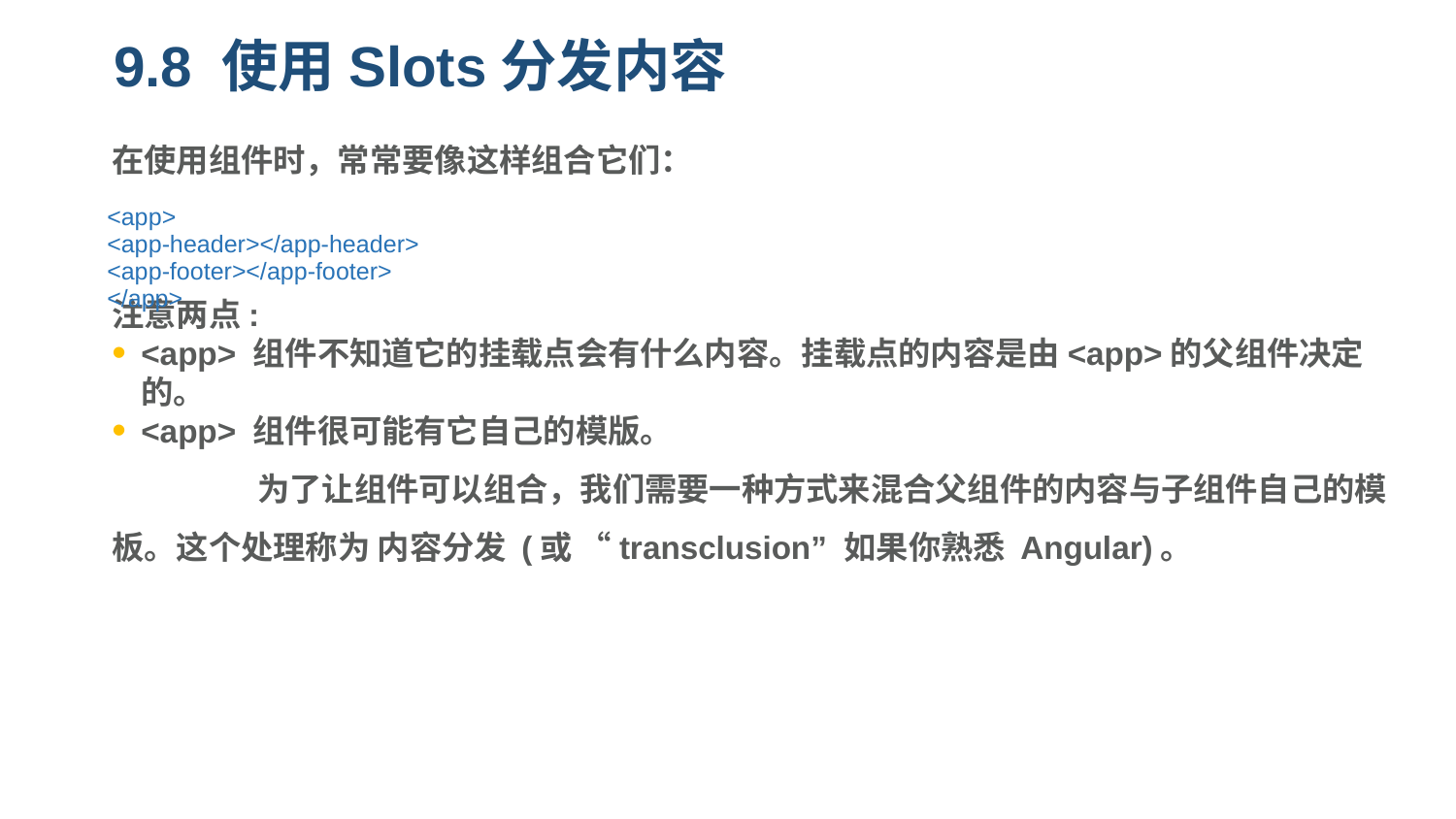

# 9.8 使用Slots分发内容
在使用组件时，常常要像这样组合它们：

注意两点:
<app> 组件不知道它的挂载点会有什么内容。挂载点的内容是由<app>的父组件决定的。
<app> 组件很可能有它自己的模版。
	为了让组件可以组合，我们需要一种方式来混合父组件的内容与子组件自己的模板。这个处理称为 内容分发 (或 “transclusion” 如果你熟悉 Angular)。

| <app> <app-header></app-header> <app-footer></app-footer> </app> |
| --- |

91